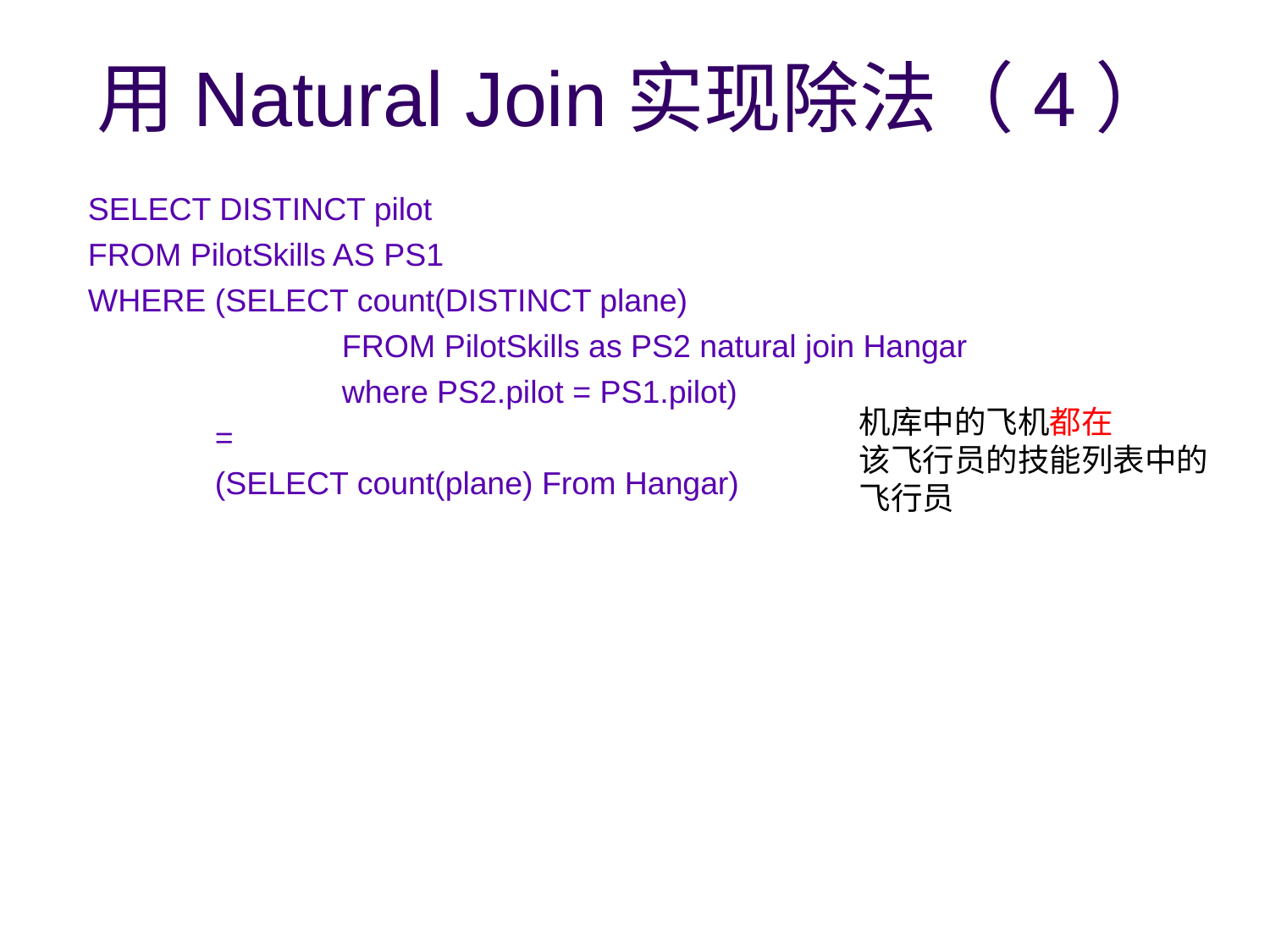

# 用Natural Join实现除法（4）
SELECT DISTINCT pilot
FROM PilotSkills AS PS1
WHERE	(SELECT count(DISTINCT plane)
	 	FROM PilotSkills as PS2 natural join Hangar
		where PS2.pilot = PS1.pilot)
	=
	(SELECT count(plane) From Hangar)

机库中的飞机都在
该飞行员的技能列表中的
飞行员